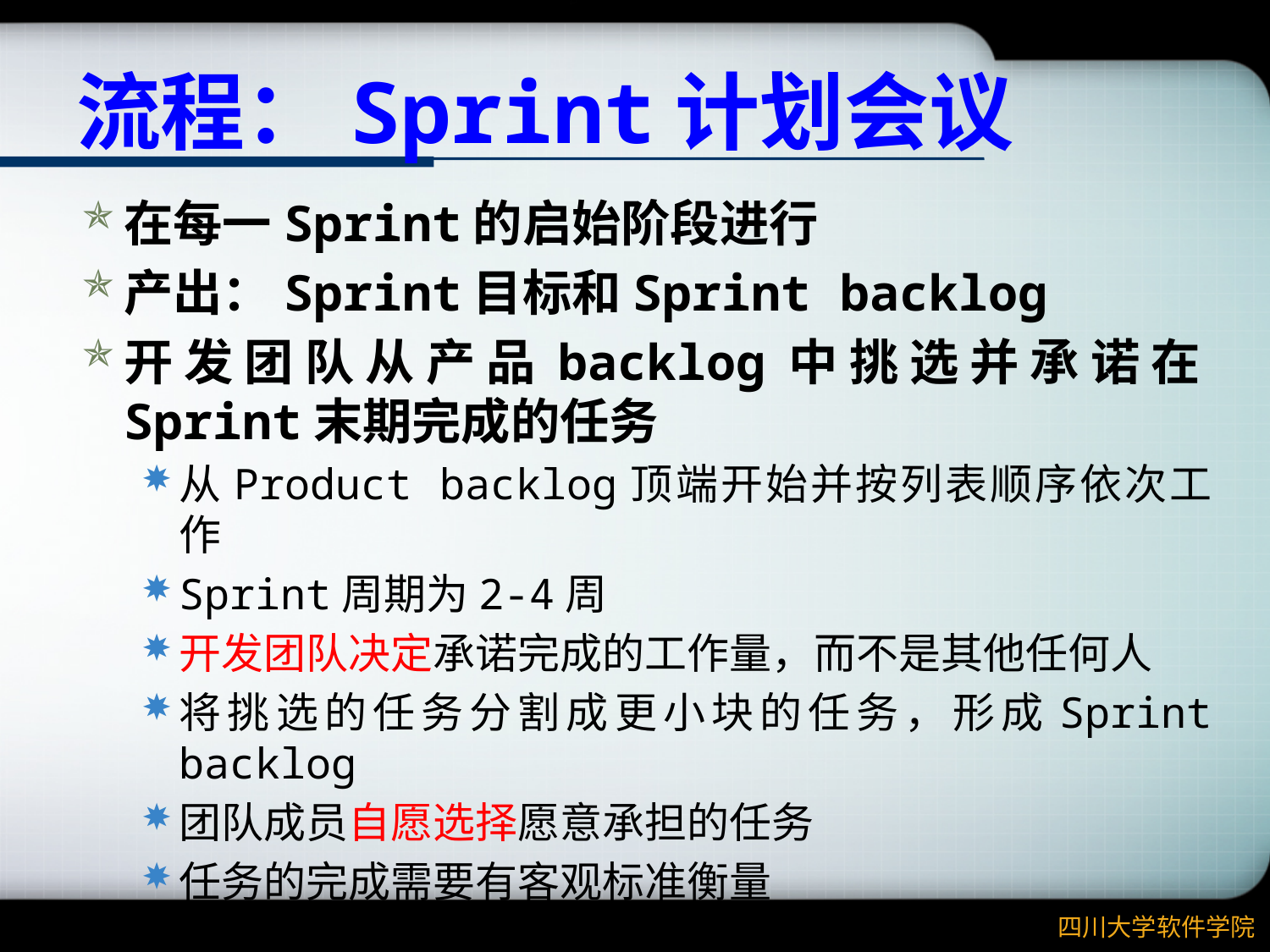

# 流程：Sprint计划会议
在每一Sprint的启始阶段进行
产出：Sprint目标和Sprint backlog
开发团队从产品backlog中挑选并承诺在Sprint末期完成的任务
从Product backlog顶端开始并按列表顺序依次工作
Sprint周期为2-4周
开发团队决定承诺完成的工作量，而不是其他任何人
将挑选的任务分割成更小块的任务，形成Sprint backlog
团队成员自愿选择愿意承担的任务
任务的完成需要有客观标准衡量